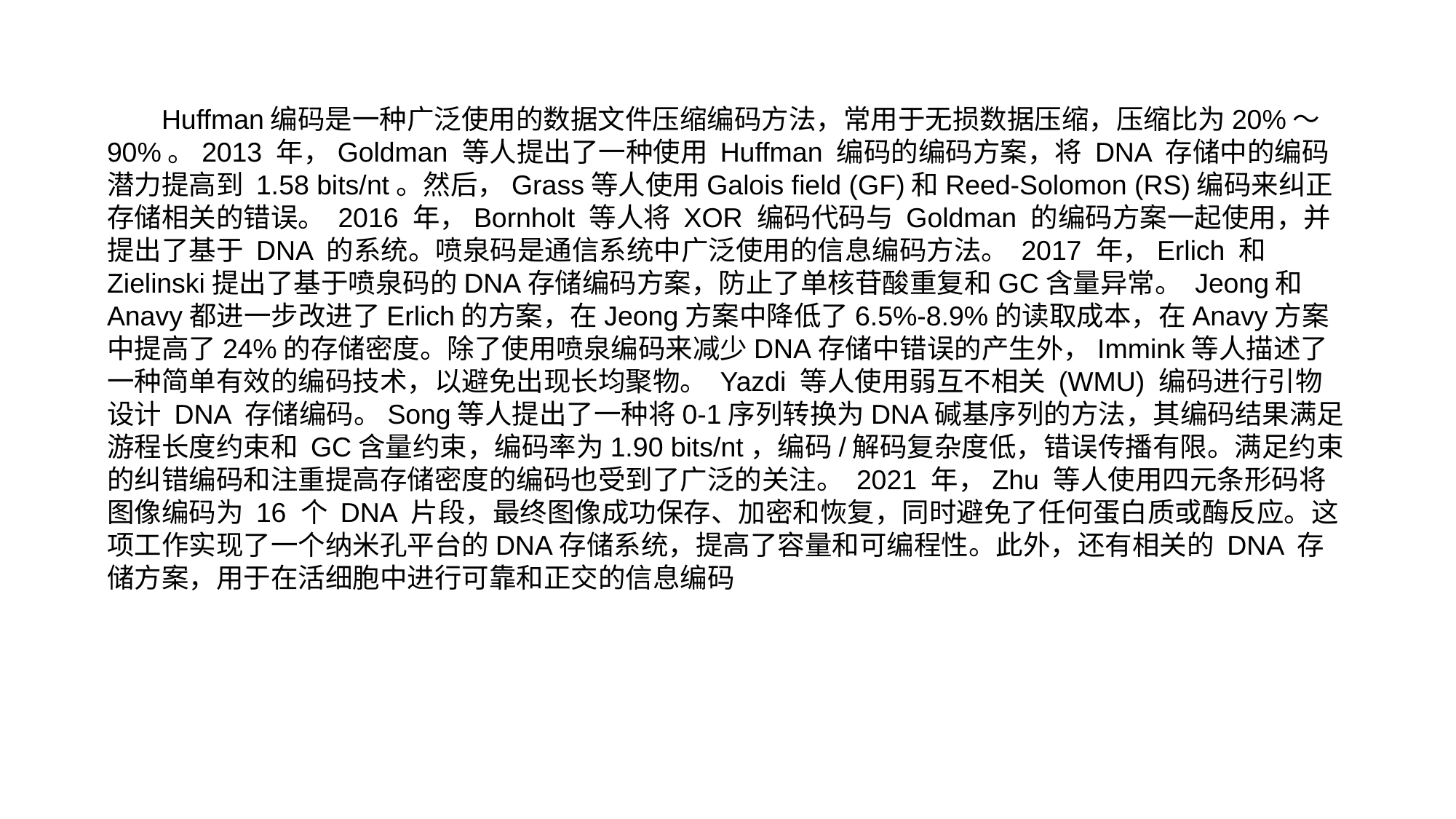

Huffman编码是一种广泛使用的数据文件压缩编码方法，常用于无损数据压缩，压缩比为20%～90%。2013 年，Goldman 等人提出了一种使用 Huffman 编码的编码方案，将 DNA 存储中的编码潜力提高到 1.58 bits/nt。然后，Grass等人使用Galois field (GF)和Reed-Solomon (RS)编码来纠正存储相关的错误。 2016 年，Bornholt 等人将 XOR 编码代码与 Goldman 的编码方案一起使用，并提出了基于 DNA 的系统。喷泉码是通信系统中广泛使用的信息编码方法。 2017 年，Erlich 和 Zielinski提出了基于喷泉码的DNA存储编码方案，防止了单核苷酸重复和GC含量异常。 Jeong和Anavy都进一步改进了Erlich的方案，在Jeong方案中降低了6.5%-8.9%的读取成本，在Anavy方案中提高了24%的存储密度。除了使用喷泉编码来减少DNA存储中错误的产生外，Immink等人描述了一种简单有效的编码技术，以避免出现长均聚物。 Yazdi 等人使用弱互不相关 (WMU) 编码进行引物设计 DNA 存储编码。Song等人提出了一种将0-1序列转换为DNA碱基序列的方法，其编码结果满足游程长度约束和 GC含量约束，编码率为1.90 bits/nt，编码/解码复杂度低，错误传播有限。满足约束的纠错编码和注重提高存储密度的编码也受到了广泛的关注。 2021 年，Zhu 等人使用四元条形码将图像编码为 16 个 DNA 片段，最终图像成功保存、加密和恢复，同时避免了任何蛋白质或酶反应。这项工作实现了一个纳米孔平台的DNA存储系统，提高了容量和可编程性。此外，还有相关的 DNA 存储方案，用于在活细胞中进行可靠和正交的信息编码